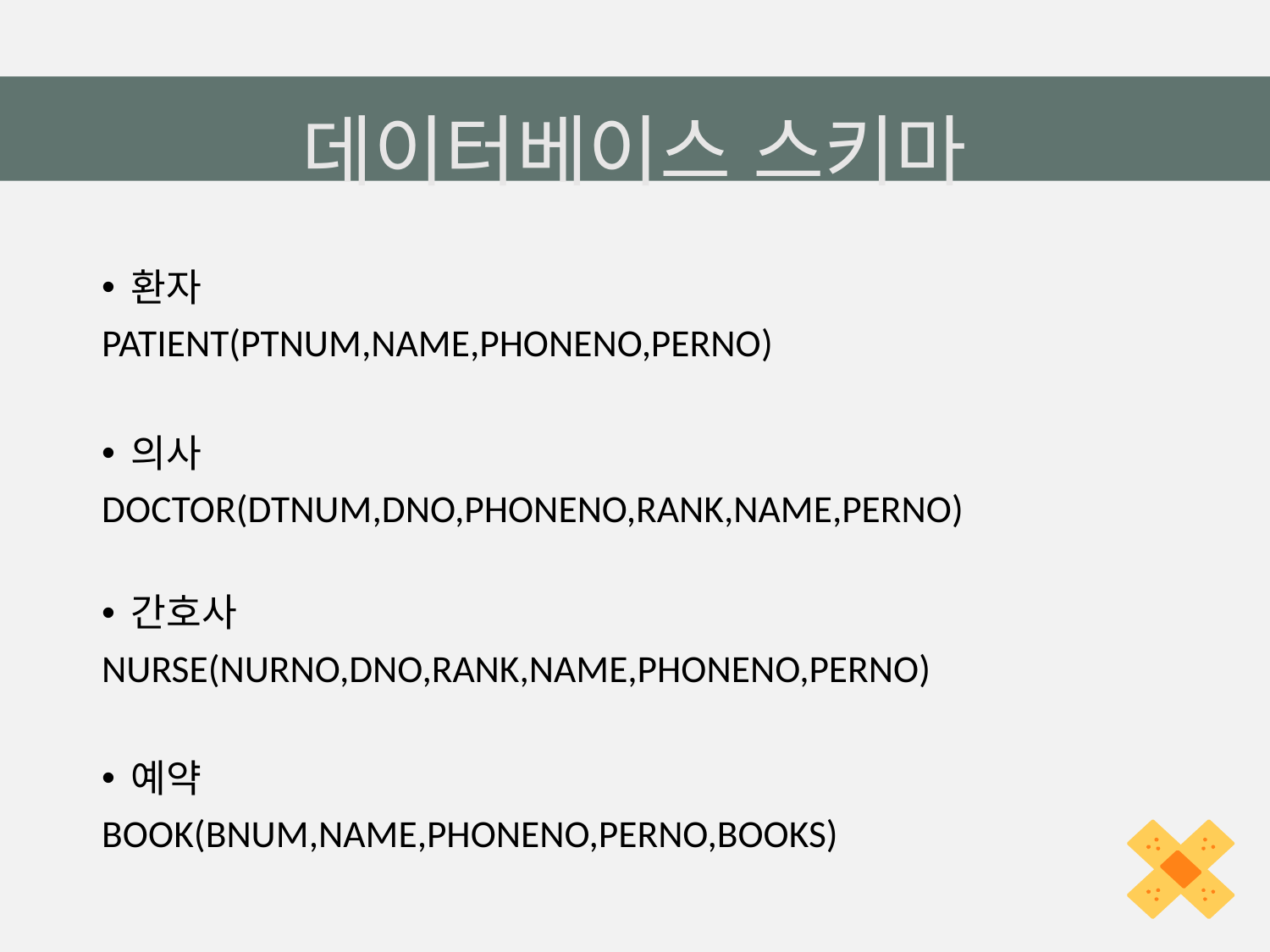

# 데이터베이스 스키마

환자
PATIENT(PTNUM,NAME,PHONENO,PERNO)

의사
DOCTOR(DTNUM,DNO,PHONENO,RANK,NAME,PERNO)

간호사
NURSE(NURNO,DNO,RANK,NAME,PHONENO,PERNO)

예약
BOOK(BNUM,NAME,PHONENO,PERNO,BOOKS)